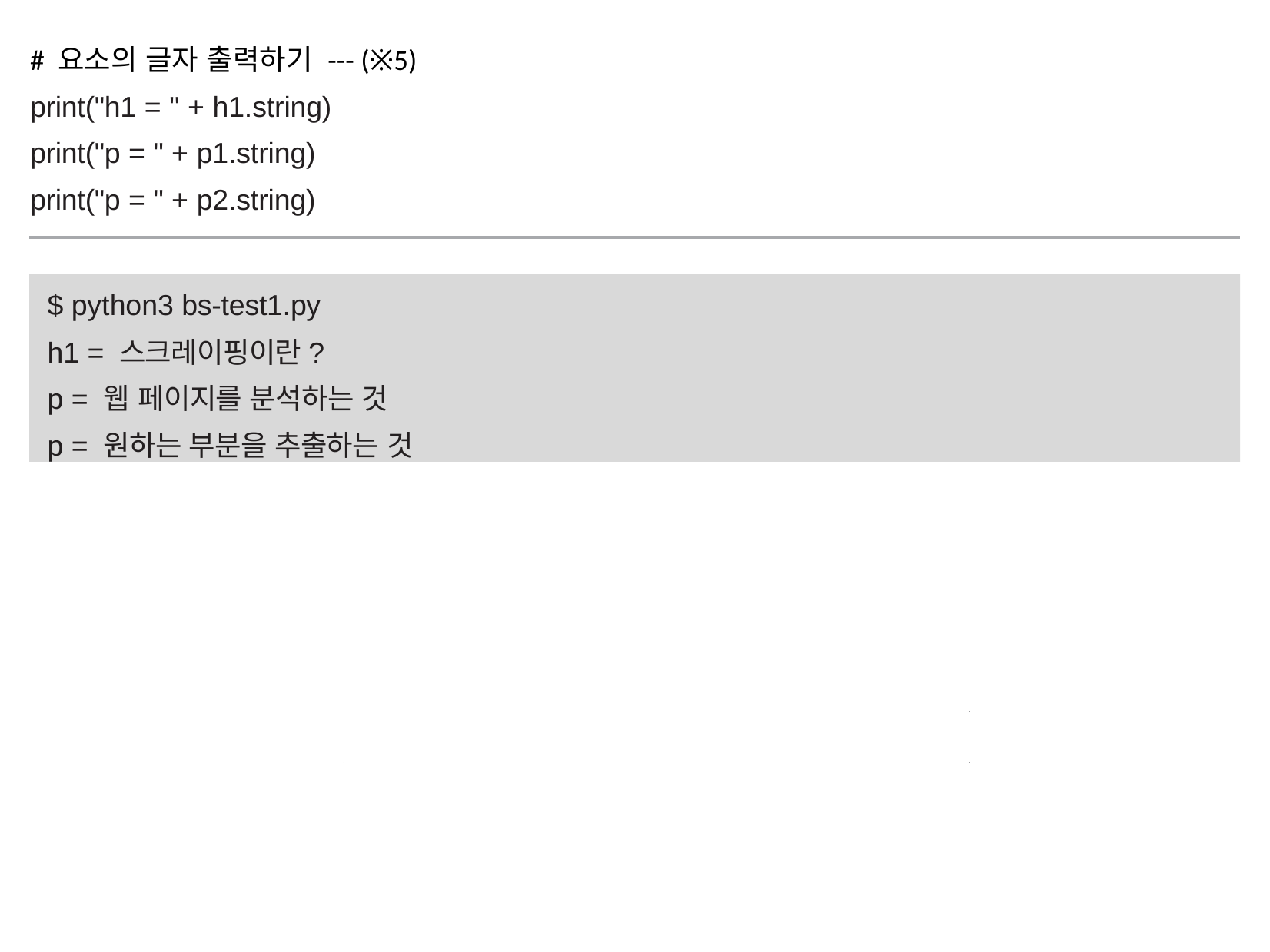

# 요소의 글자 출력하기 --- (※5)
print("h1 = " + h1.string)
print("p = " + p1.string)
print("p = " + p2.string)

$ python3 bs-test1.py
h1 = 스크레이핑이란?
p = 웹 페이지를 분석하는 것
p = 원하는 부분을 추출하는 것